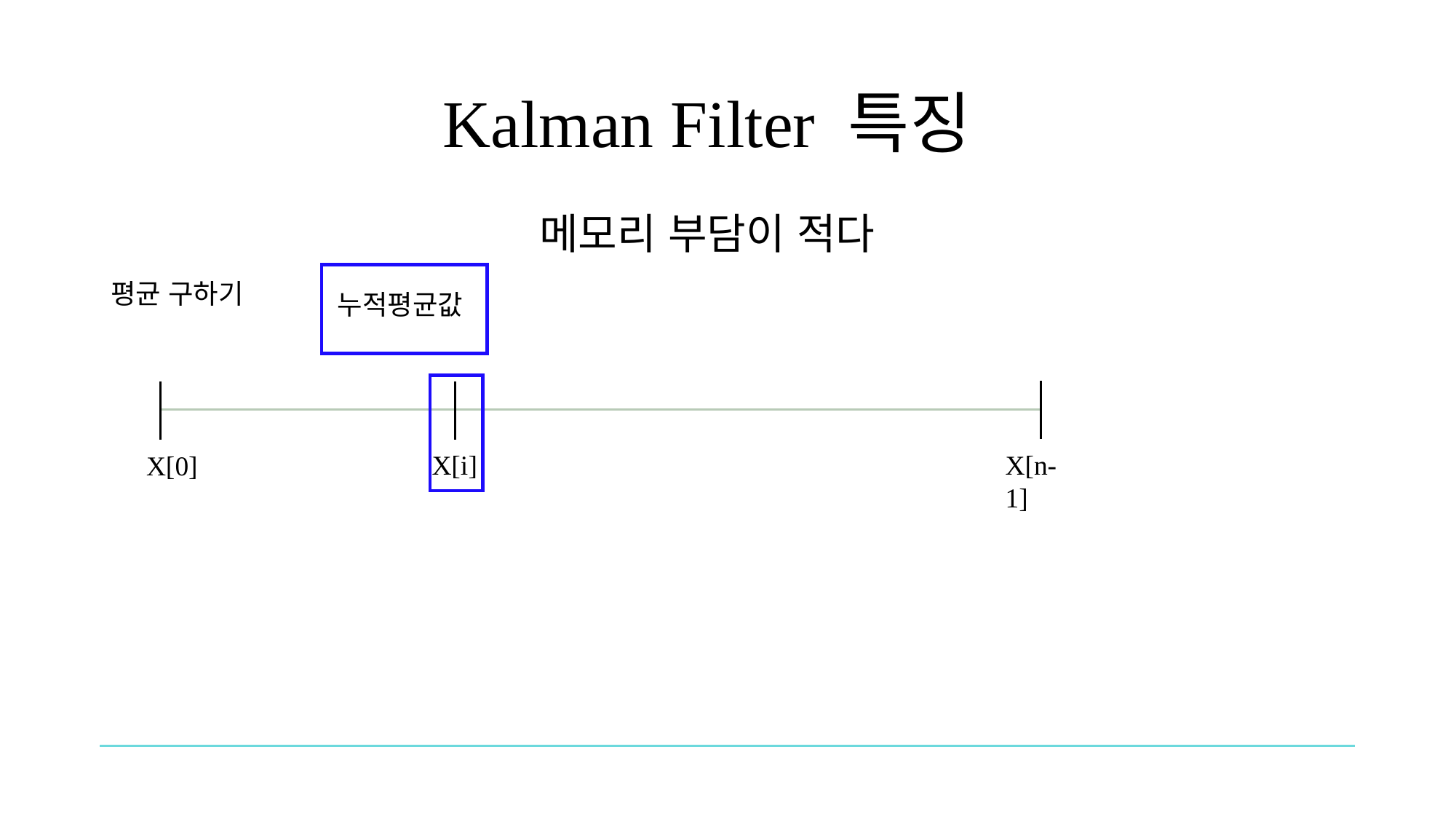

# Kalman Filter 특징
메모리 부담이 적다

누적평균값
평균 구하기

X[i]
X[n-1]
X[0]